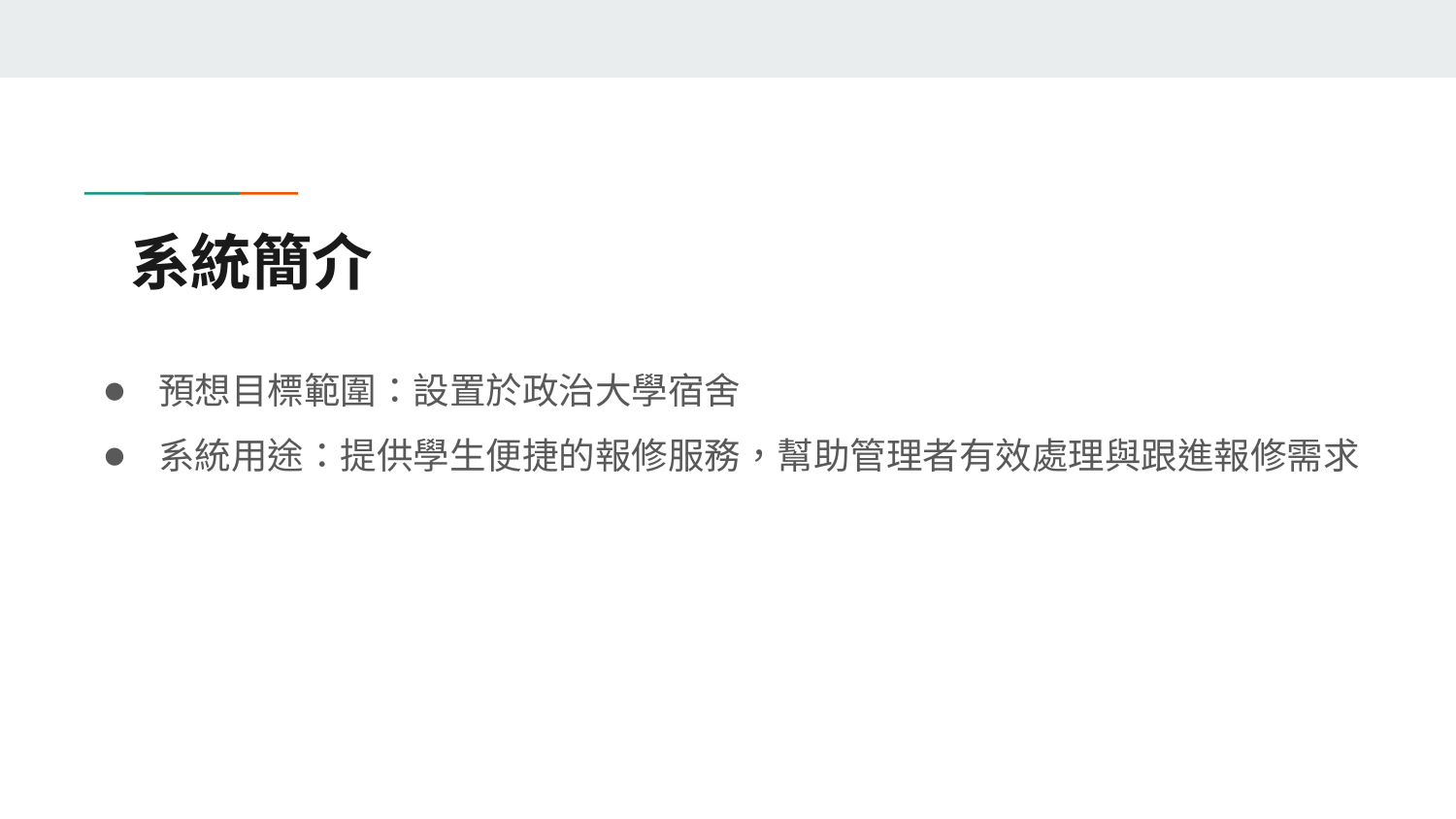

# 系統簡介
預想目標範圍：設置於政治大學宿舍
系統用途：提供學生便捷的報修服務，幫助管理者有效處理與跟進報修需求